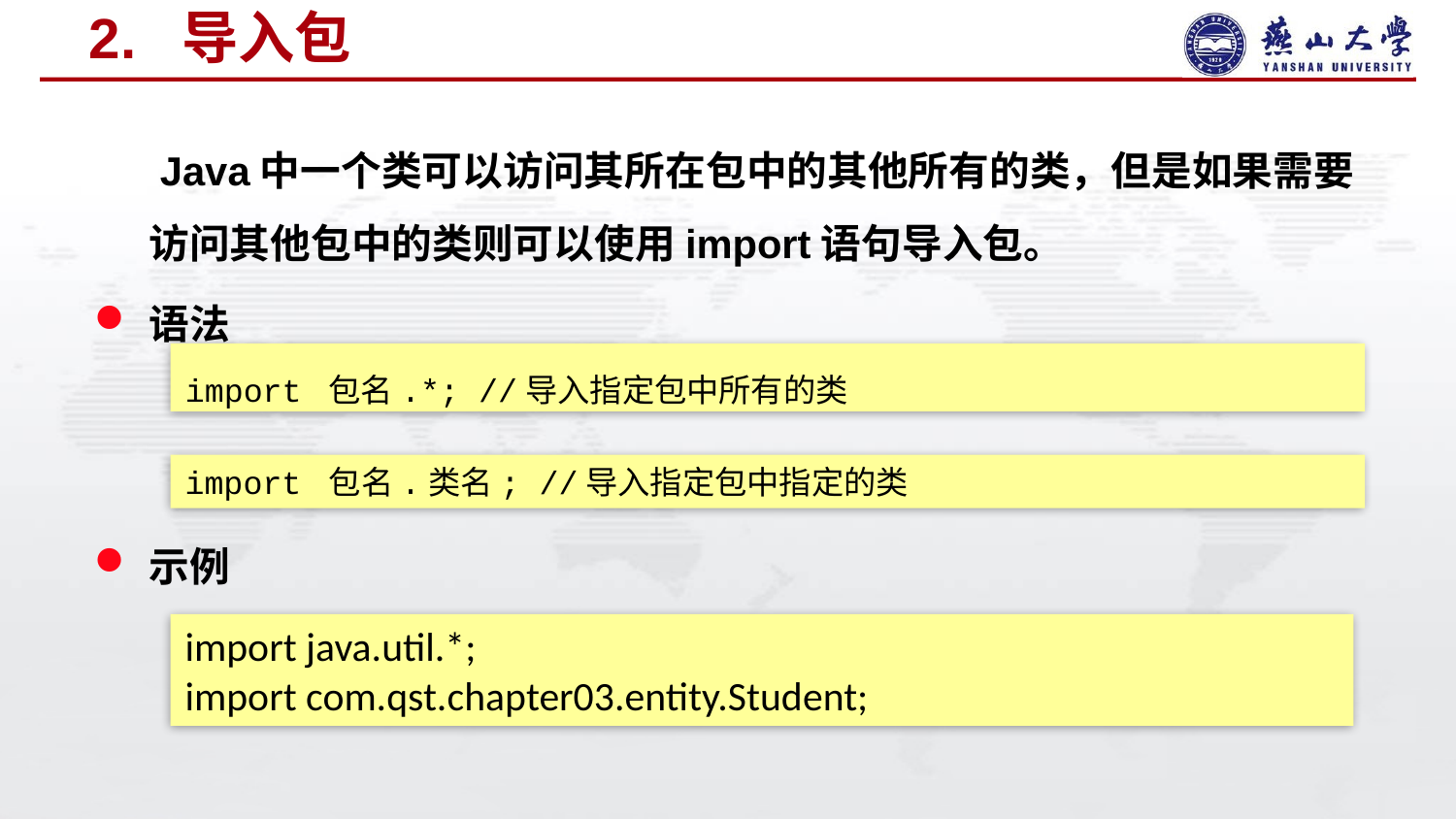

# 2.  导入包
	 Java中一个类可以访问其所在包中的其他所有的类，但是如果需要访问其他包中的类则可以使用import语句导入包。
语法

示例
import 包名.*; //导入指定包中所有的类
import 包名.类名; //导入指定包中指定的类
import java.util.*;
import com.qst.chapter03.entity.Student;